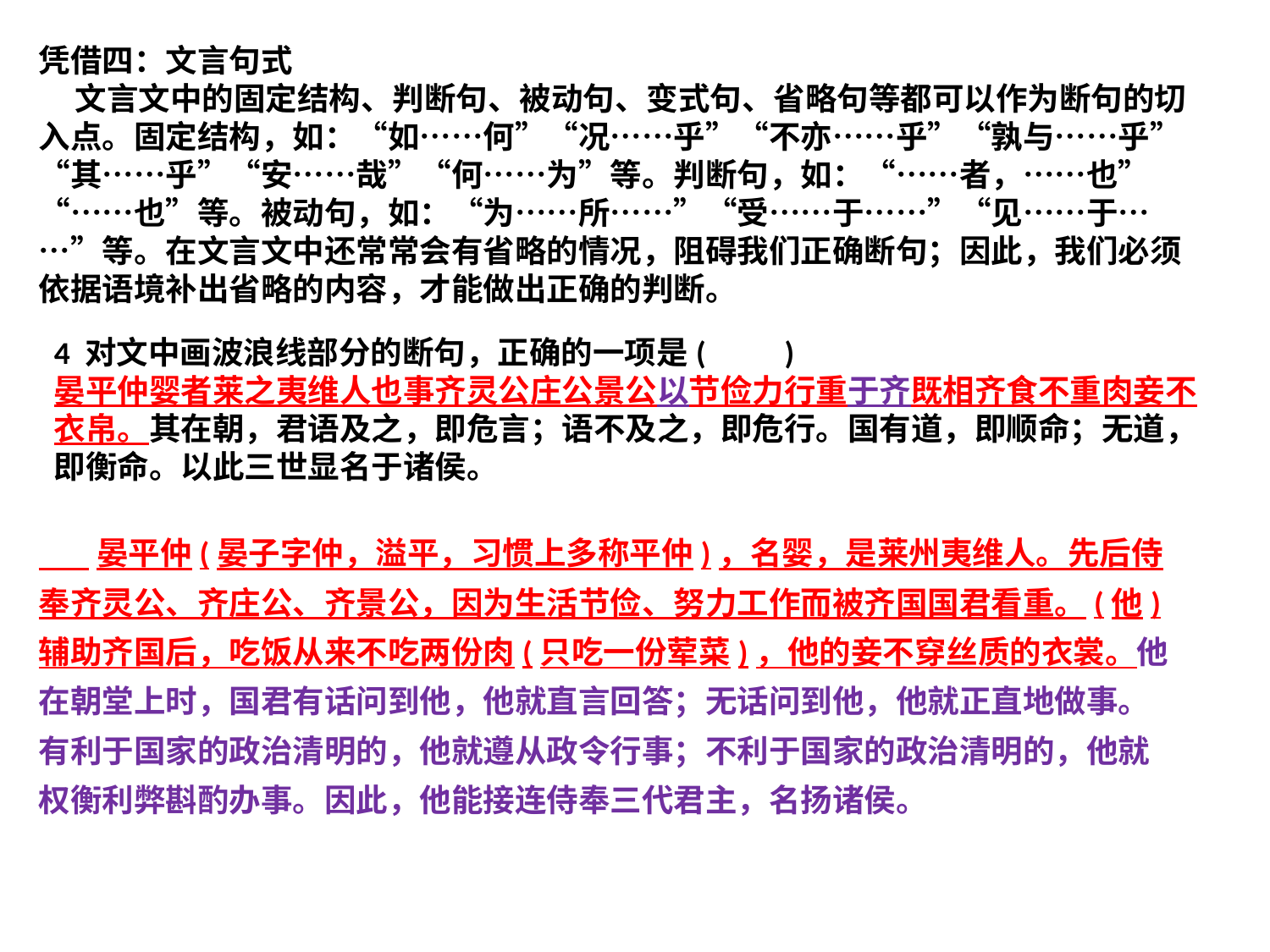

凭借四：文言句式
    文言文中的固定结构、判断句、被动句、变式句、省略句等都可以作为断句的切入点。固定结构，如：“如……何”“况……乎”“不亦……乎”“孰与……乎”“其……乎”“安……哉”“何……为”等。判断句，如：“……者，……也”“……也”等。被动句，如：“为……所……”“受……于……”“见……于……”等。在文言文中还常常会有省略的情况，阻碍我们正确断句；因此，我们必须依据语境补出省略的内容，才能做出正确的判断。

4 对文中画波浪线部分的断句，正确的一项是(　　)
晏平仲婴者莱之夷维人也事齐灵公庄公景公以节俭力行重于齐既相齐食不重肉妾不衣帛。其在朝，君语及之，即危言；语不及之，即危行。国有道，即顺命；无道，即衡命。以此三世显名于诸侯。

       晏平仲(晏子字仲，溢平，习惯上多称平仲)，名婴，是莱州夷维人。先后侍奉齐灵公、齐庄公、齐景公，因为生活节俭、努力工作而被齐国国君看重。(他)辅助齐国后，吃饭从来不吃两份肉(只吃一份荤菜)，他的妾不穿丝质的衣裳。他在朝堂上时，国君有话问到他，他就直言回答；无话问到他，他就正直地做事。有利于国家的政治清明的，他就遵从政令行事；不利于国家的政治清明的，他就权衡利弊斟酌办事。因此，他能接连侍奉三代君主，名扬诸侯。